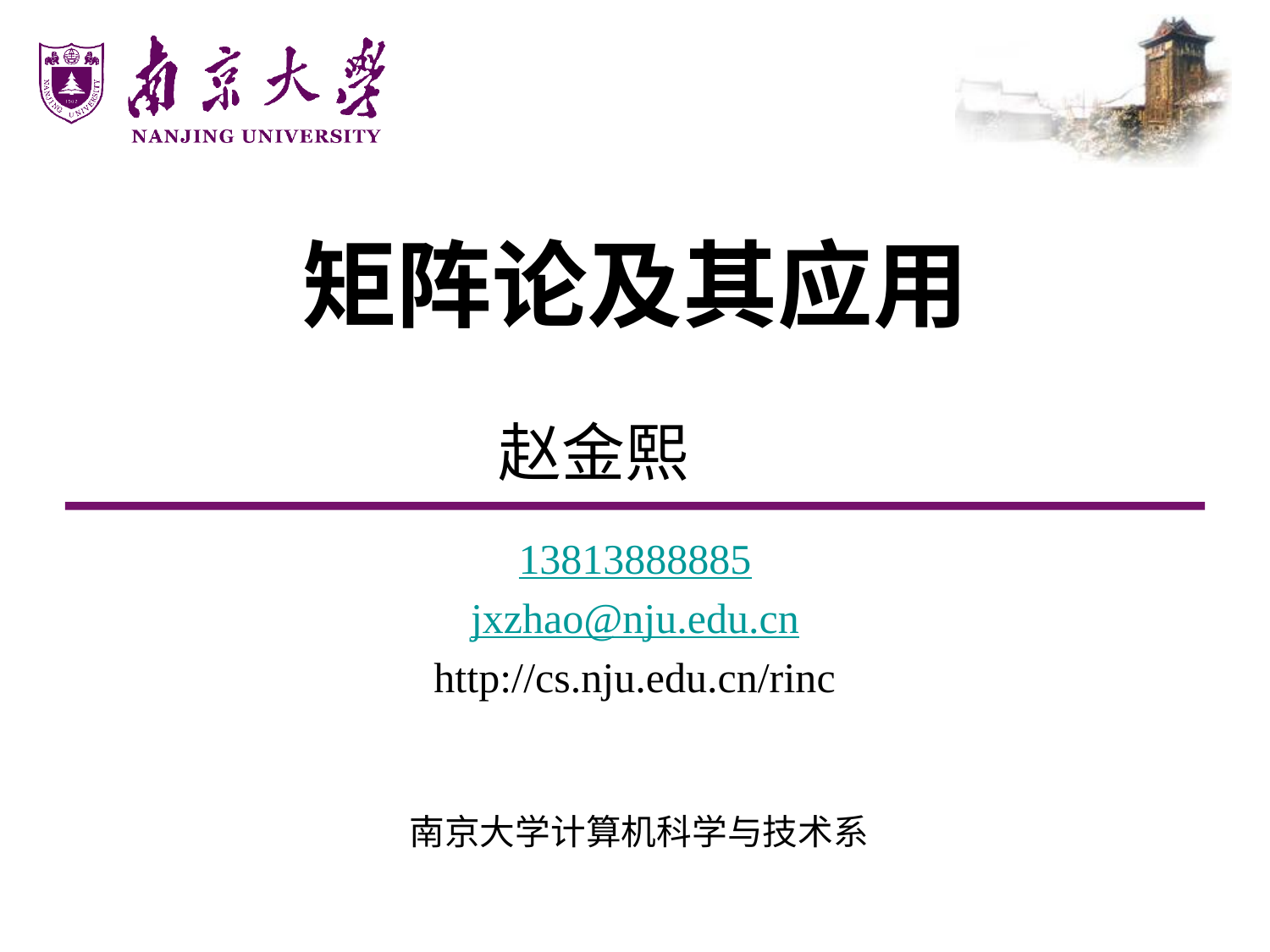

# 矩阵论及其应用
赵金熙
13813888885
jxzhao@nju.edu.cn
http://cs.nju.edu.cn/rinc

南京大学计算机科学与技术系